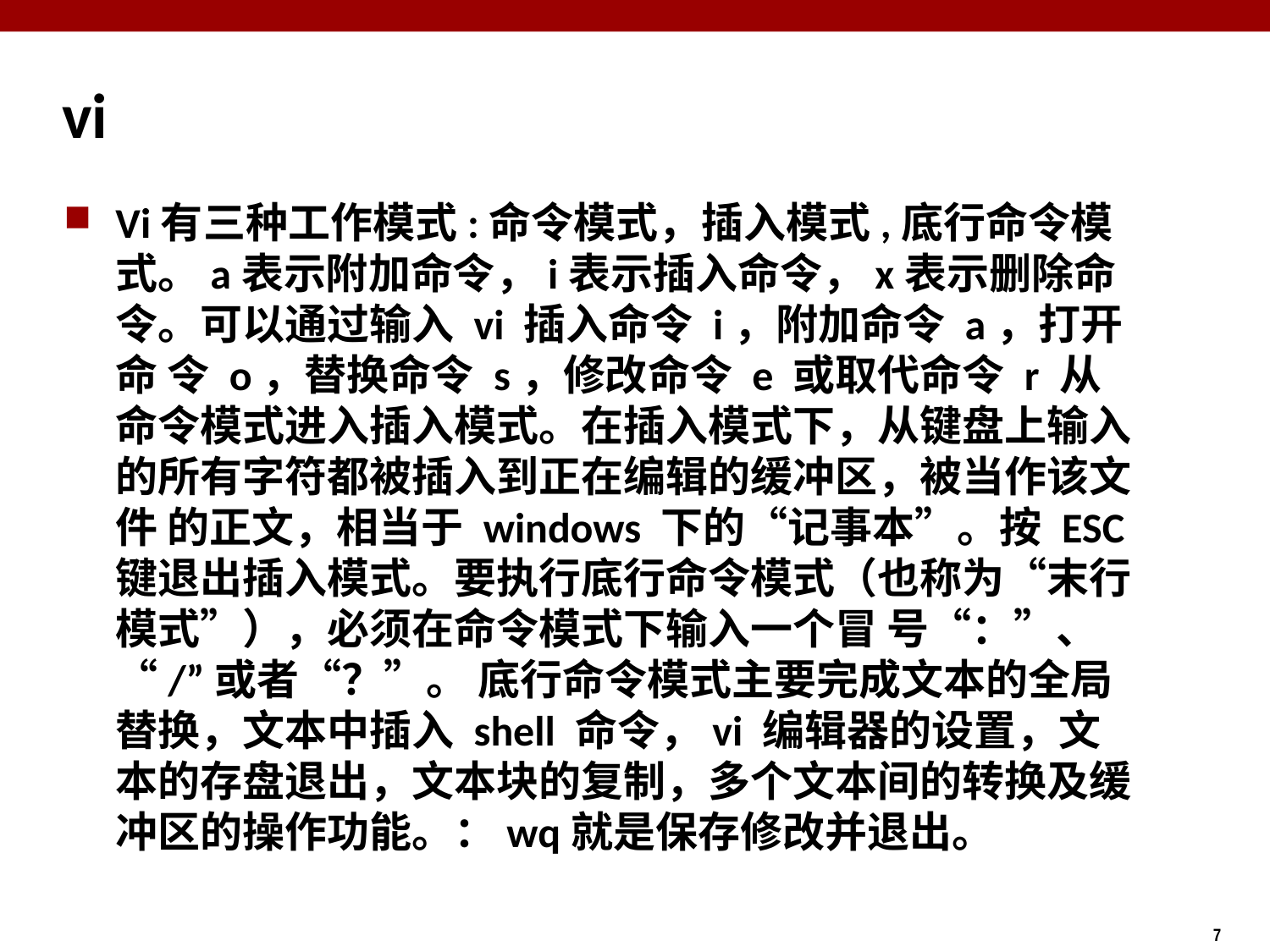

# vi
Vi有三种工作模式:命令模式，插入模式,底行命令模式。a表示附加命令，i表示插入命令，x表示删除命令。可以通过输入 vi 插入命令 i，附加命令 a，打开命 令 o，替换命令 s，修改命令 e 或取代命令 r 从命令模式进入插入模式。在插入模式下，从键盘上输入的所有字符都被插入到正在编辑的缓冲区，被当作该文件 的正文，相当于 windows 下的“记事本”。按 ESC 键退出插入模式。要执行底行命令模式（也称为“末行模式”），必须在命令模式下输入一个冒 号“：”、“/”或者“？”。 底行命令模式主要完成文本的全局替换，文本中插入 shell 命令，vi 编辑器的设置，文本的存盘退出，文本块的复制，多个文本间的转换及缓冲区的操作功能。：wq就是保存修改并退出。